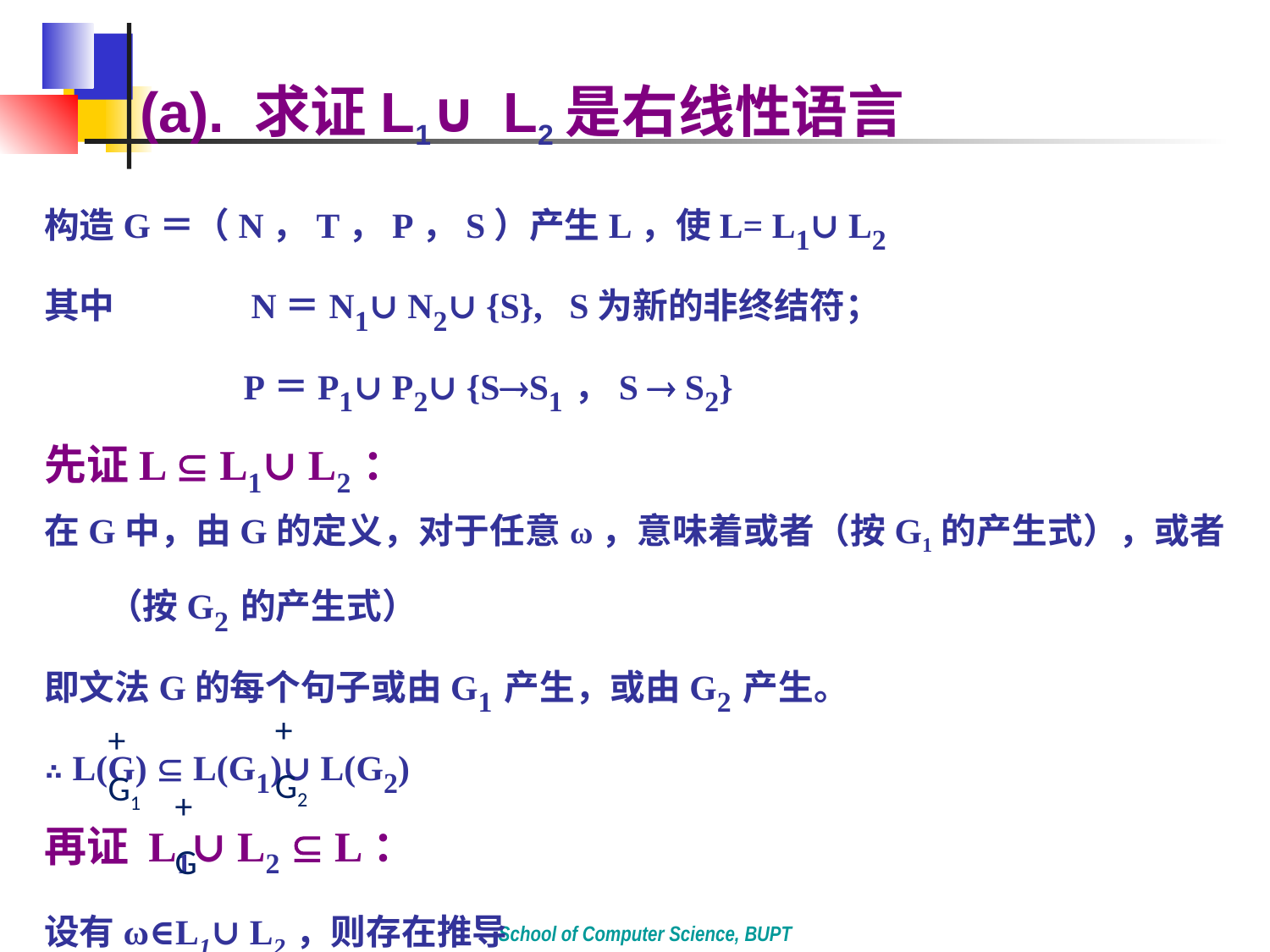

(a). 求证L1∪ L2是右线性语言
构造G＝（N，T，P，S）产生L，使L= L1∪ L2
其中	 N＝N1∪ N2∪ {S},   S为新的非终结符；
		 P＝P1∪ P2∪ {S→S1，S → S2}
先证L ⊆ L1∪ L2：
在G中，由G的定义，对于任意ω，意味着或者（按G1的产生式），或者（按G2的产生式）
即文法G的每个句子或由G1产生，或由G2产生。
∴ L(G) ⊆ L(G1)∪ L(G2)
再证 L1∪ L2 ⊆ L：
设有ω∈L1∪ L2，则存在推导
S1  ⇒ω 或 S2⇒  ω
∴ 必有S⇒ ω。 即L1∪ L2 ⊆ L。                                  命题得证＃

+
G2
+
G1
+
G

School of Computer Science, BUPT
4